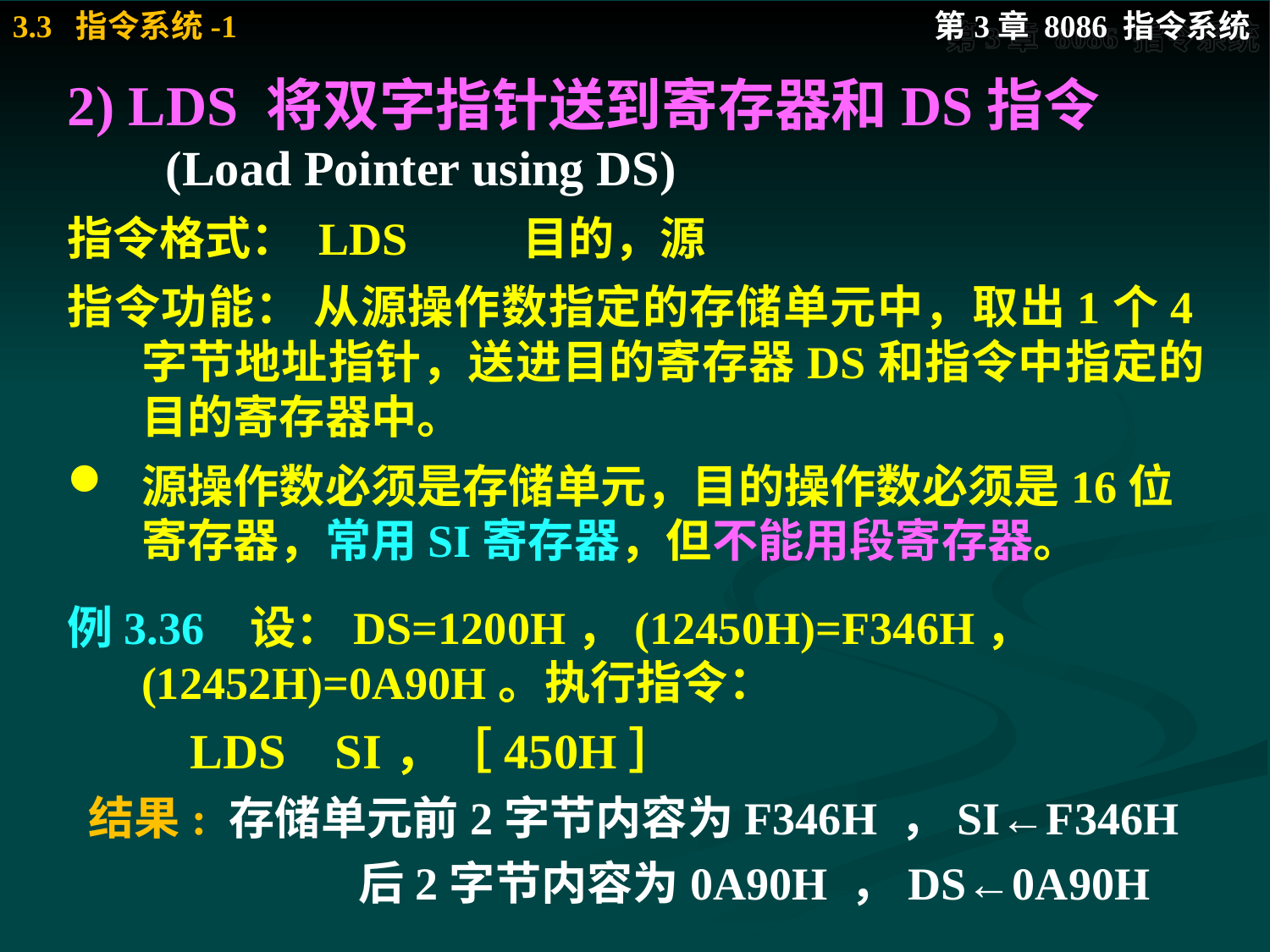

2) LDS 将双字指针送到寄存器和DS指令
        (Load Pointer using DS)
指令格式： LDS	目的，源
指令功能： 从源操作数指定的存储单元中，取出1个4字节地址指针，送进目的寄存器DS和指令中指定的目的寄存器中。
源操作数必须是存储单元，目的操作数必须是16位寄存器，常用SI寄存器，但不能用段寄存器。
例3.36   设：DS=1200H，(12450H)=F346H，(12452H)=0A90H。执行指令：
          LDS    SI，［450H］
 结果: 存储单元前2字节内容为F346H ，SI←F346H
                           后2字节内容为0A90H ，DS←0A90H